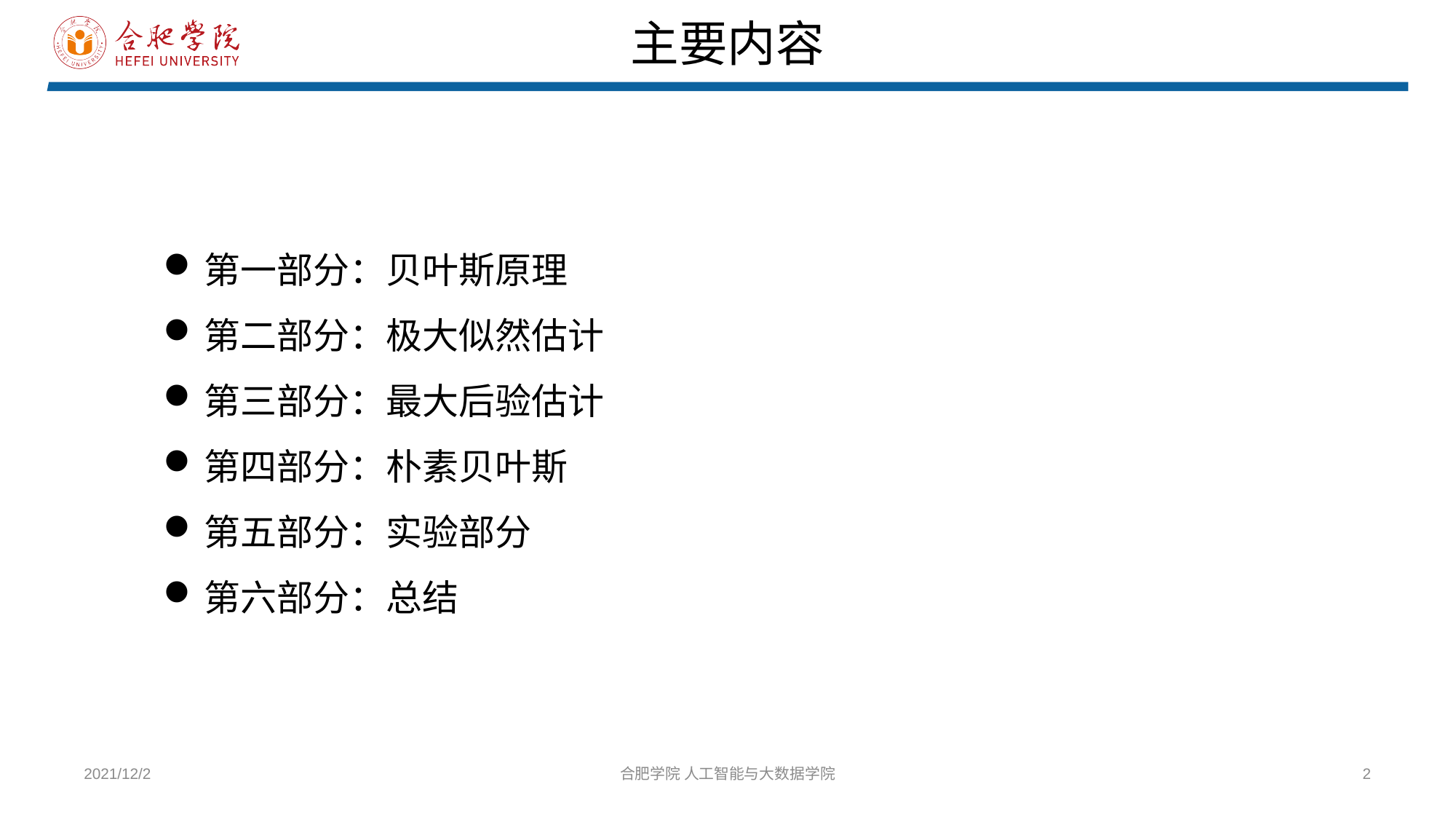

主要内容
第一部分：贝叶斯原理
第二部分：极大似然估计
第三部分：最大后验估计
第四部分：朴素贝叶斯
第五部分：实验部分
第六部分：总结

2021/12/2
合肥学院 人工智能与大数据学院
2